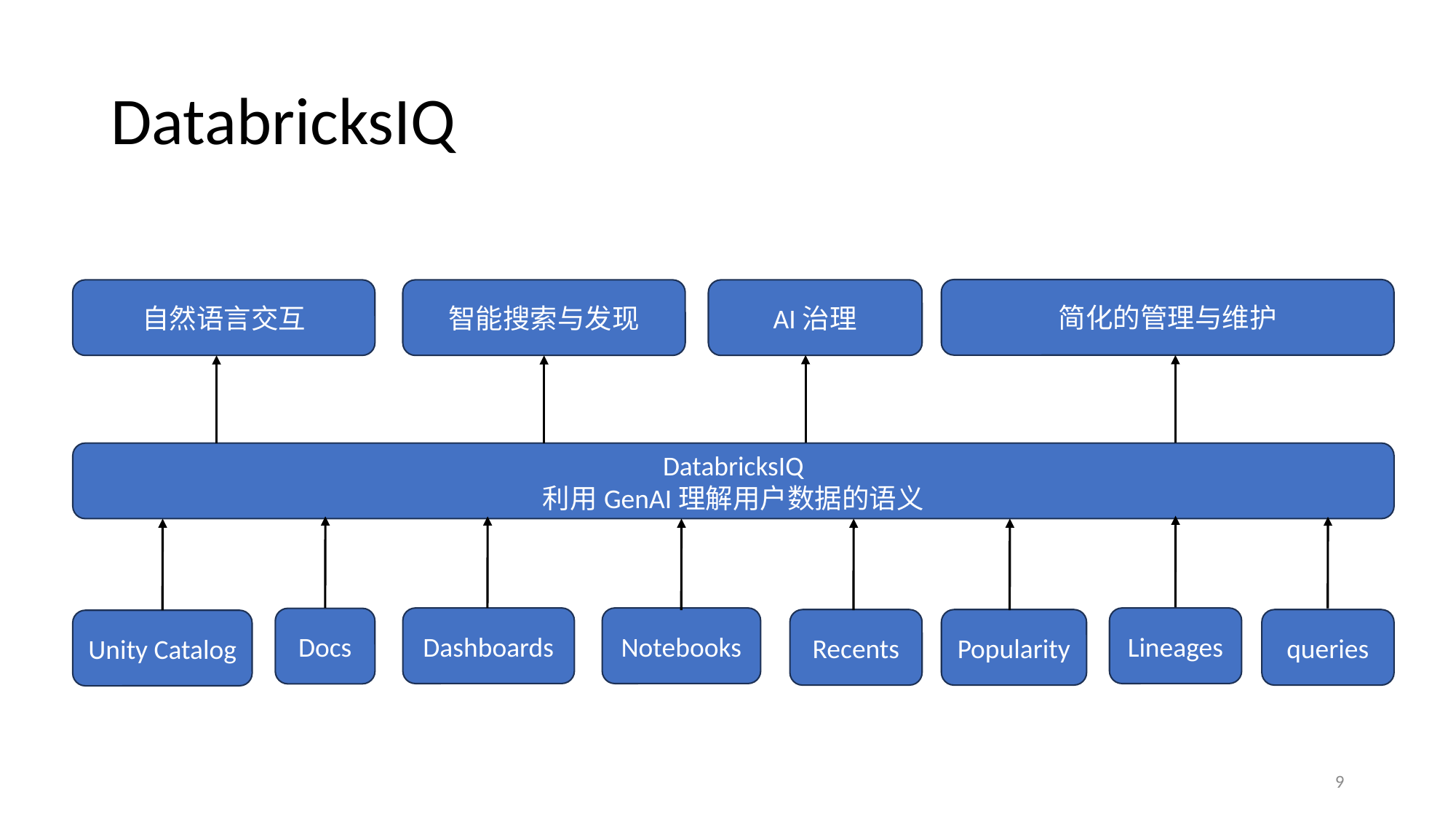

# DatabricksIQ
简化的管理与维护
自然语言交互
智能搜索与发现
AI治理
DatabricksIQ
利用GenAI理解用户数据的语义
Dashboards
Notebooks
Lineages
Docs
Recents
Popularity
queries
Unity Catalog
9